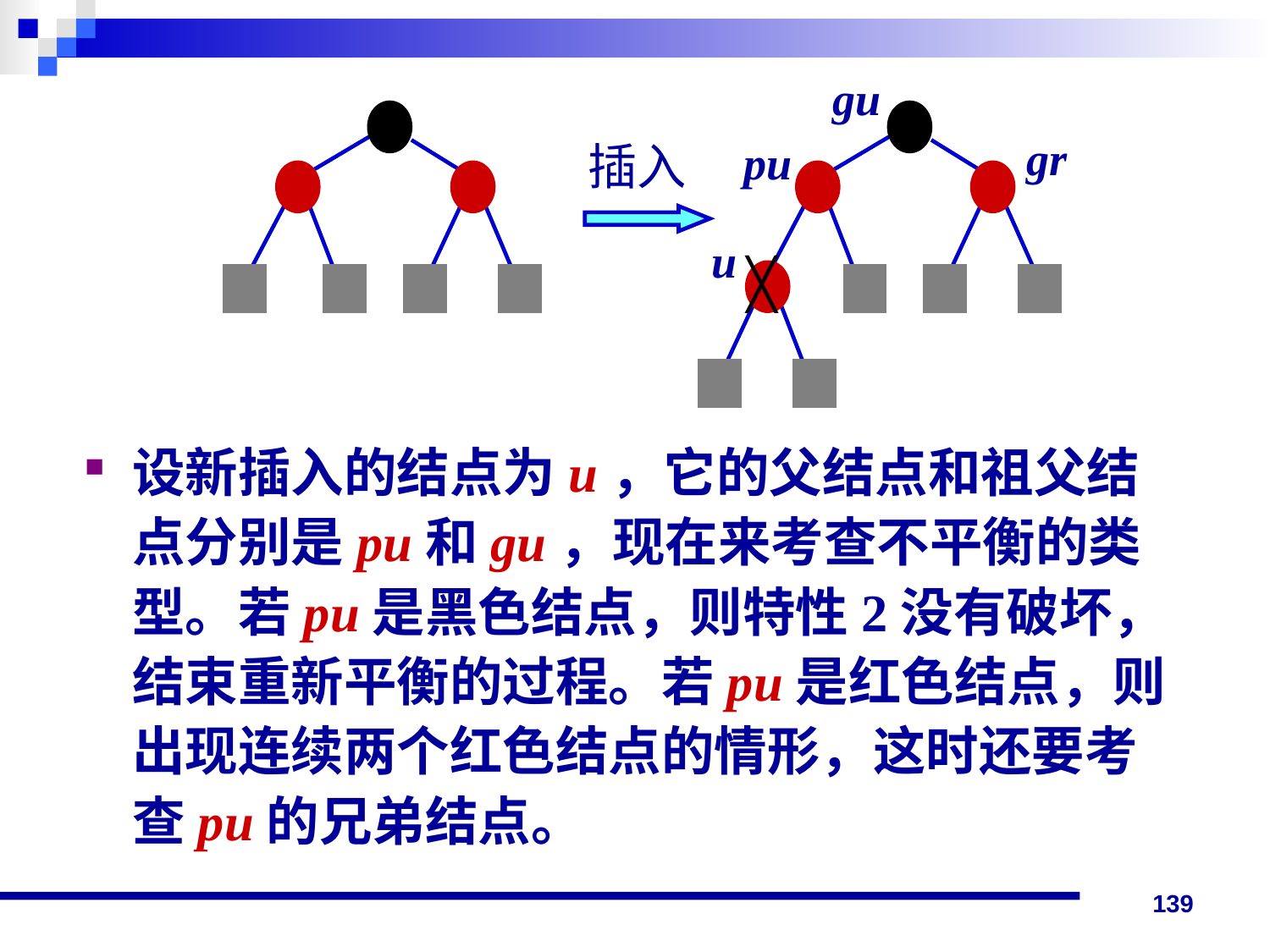

gu

gr
pu
插入

u
╳
设新插入的结点为u，它的父结点和祖父结点分别是pu和gu，现在来考查不平衡的类型。若pu是黑色结点，则特性2没有破坏，结束重新平衡的过程。若pu是红色结点，则出现连续两个红色结点的情形，这时还要考查pu的兄弟结点。
139